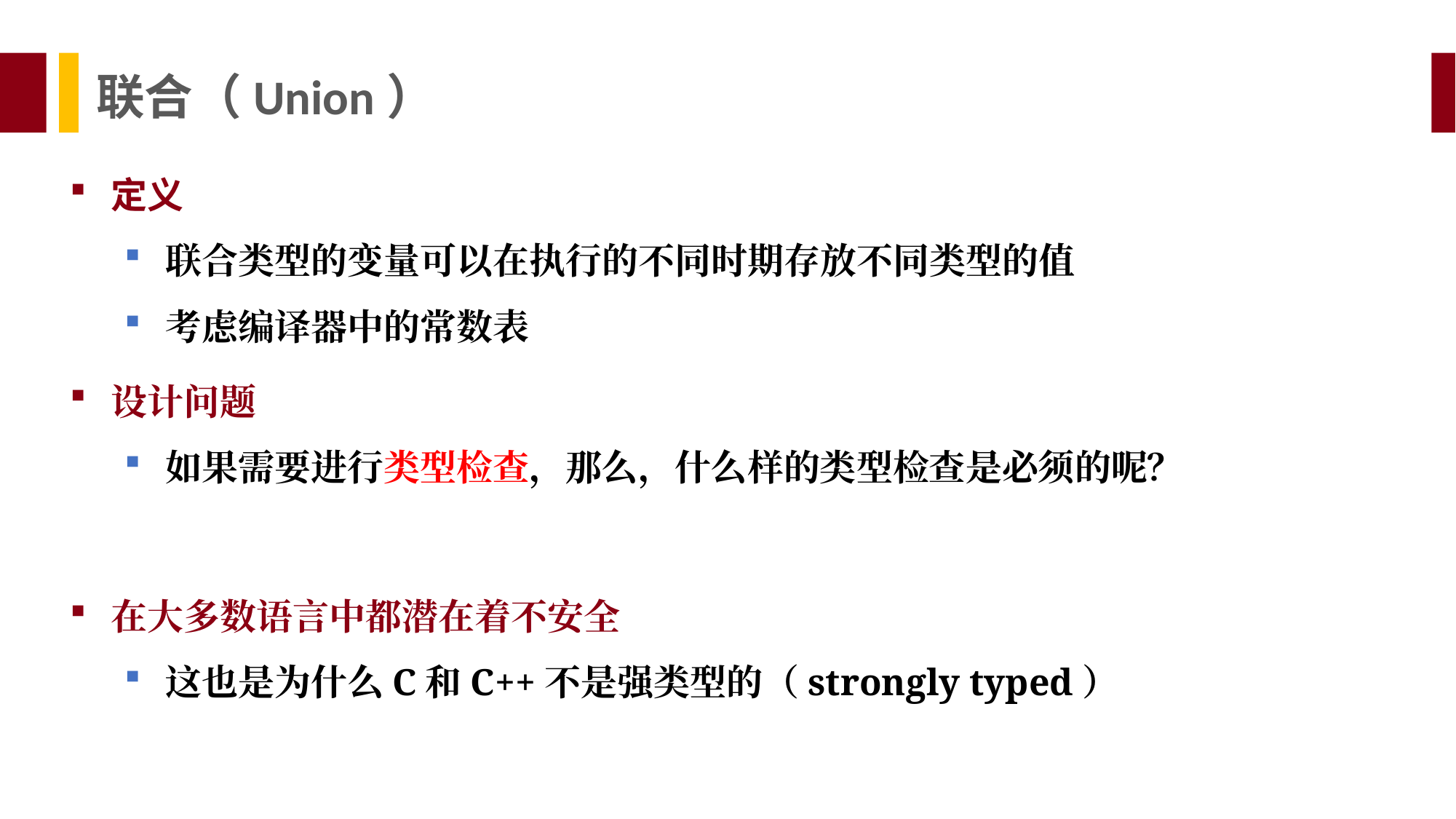

联合（Union）
定义
联合类型的变量可以在执行的不同时期存放不同类型的值
考虑编译器中的常数表
设计问题
如果需要进行类型检查，那么，什么样的类型检查是必须的呢？

在大多数语言中都潜在着不安全
这也是为什么C和C++不是强类型的（strongly typed）